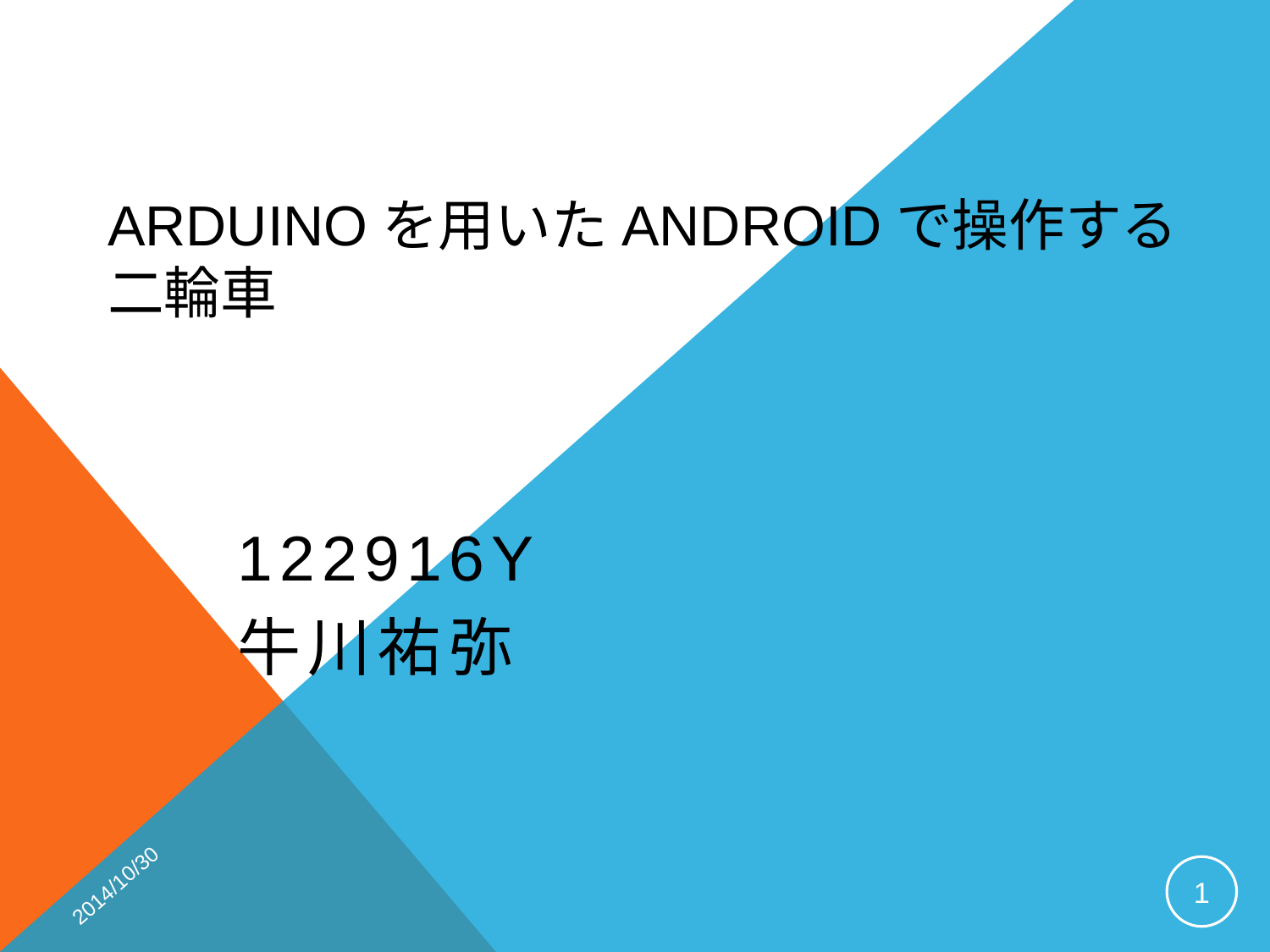

# Arduinoを用いたAndroidで操作する 二輪車
122916Y
牛川祐弥
2014/10/30
1